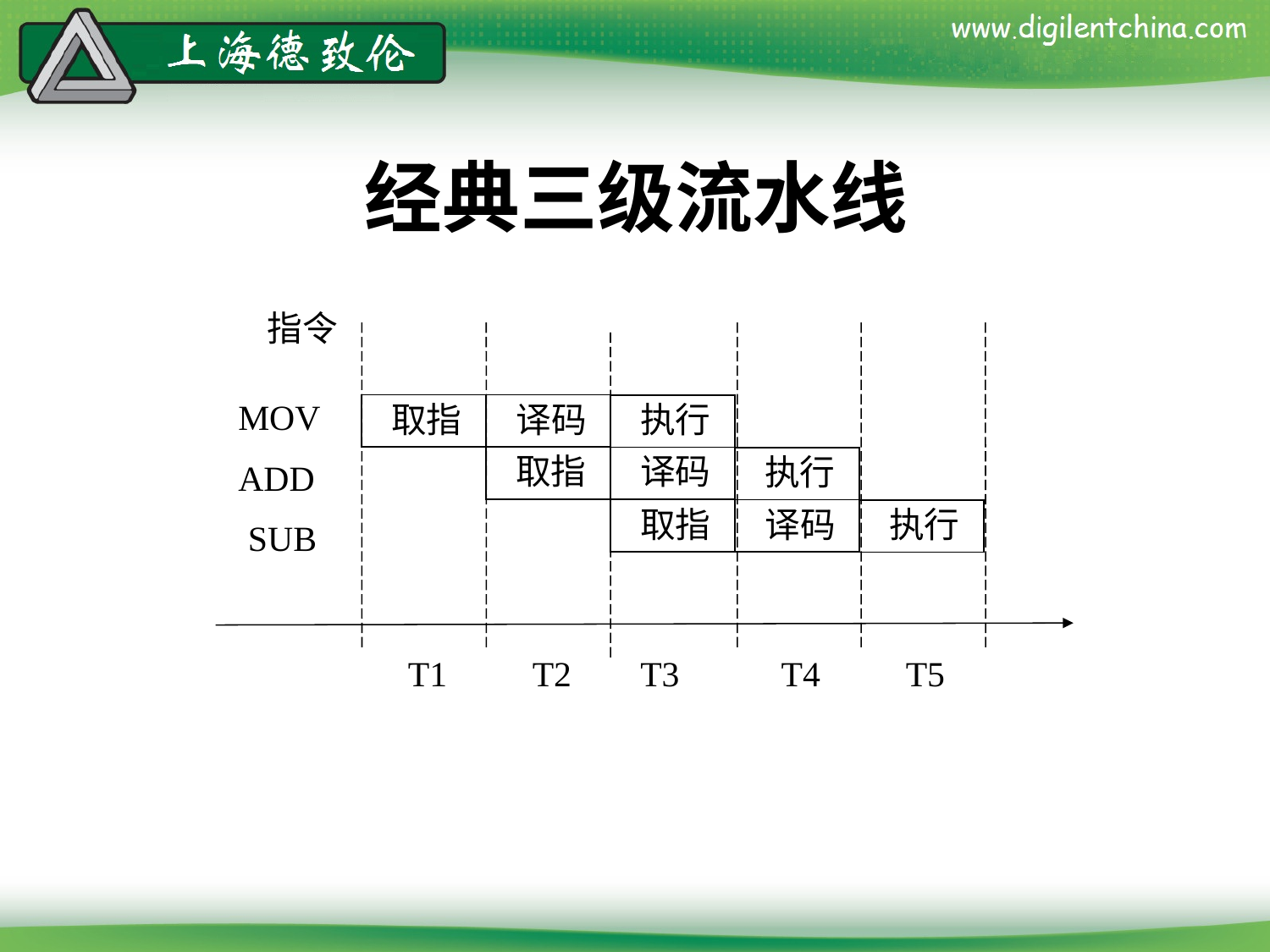

# 经典三级流水线

指令

MOV

取指

译码

执行

取指

译码

执行
ADD

取指

译码

执行
SUB

T1
T2
T3
T4
T5